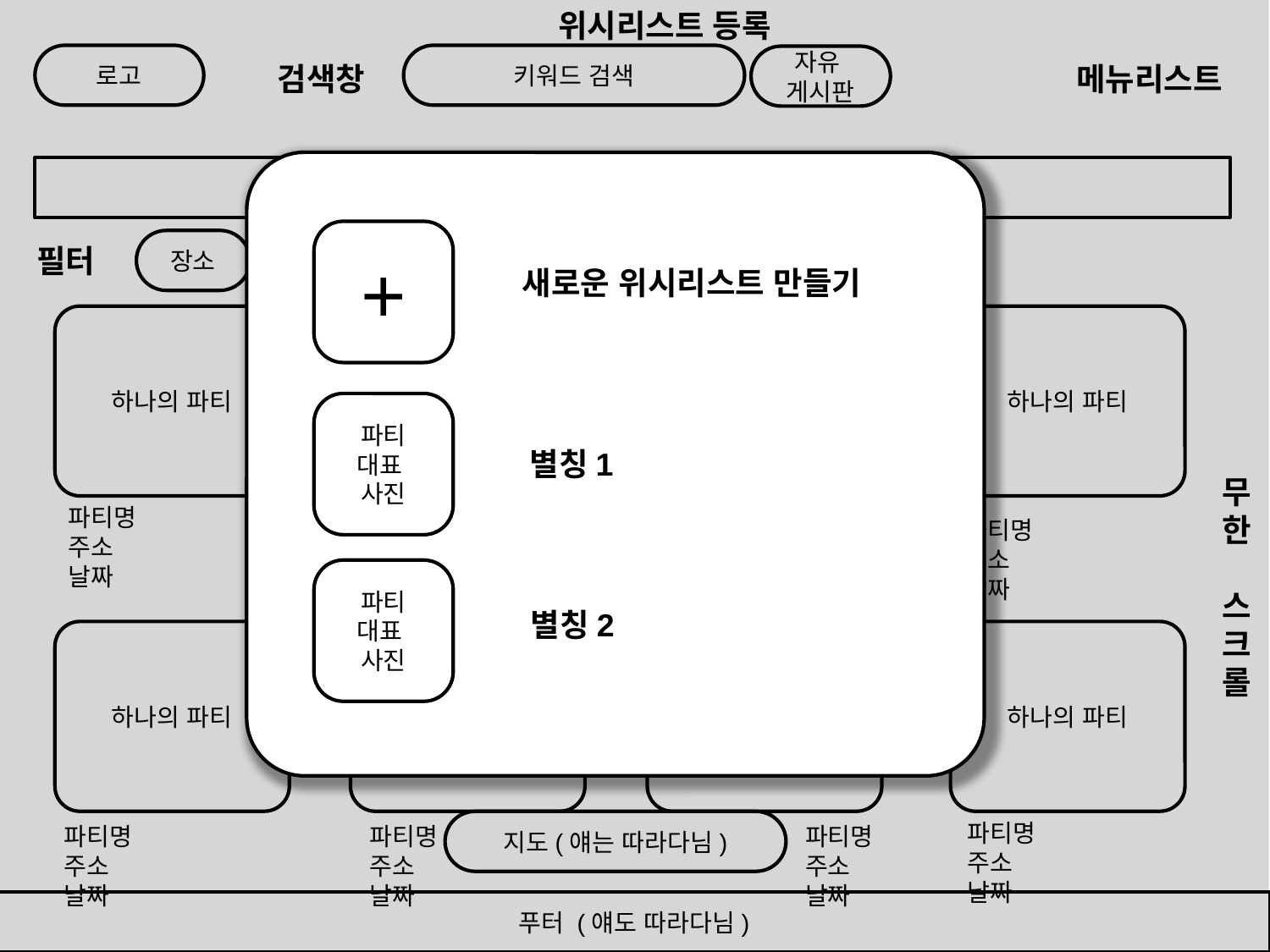

위시리스트 등록

로고
키워드 검색
자유
게시판
검색창
메뉴리스트

카테고리
+
장소
일정
주제
필터
새로운 위시리스트 만들기
하나의 파티
하나의 파티
하나의 파티
하나의 파티
파티
대표
사진
별칭1
무
한

스
크
롤
파티명
주소
날짜
파티명
주소
날짜
파티명
주소
날짜
파티명
주소
날짜
파티
대표
사진
별칭2
하나의 파티
하나의 파티
하나의 파티
하나의 파티
지도(얘는 따라다님)
파티명
주소
날짜
파티명
주소
날짜
파티명
주소
날짜
파티명
주소
날짜
푸터 (얘도 따라다님)